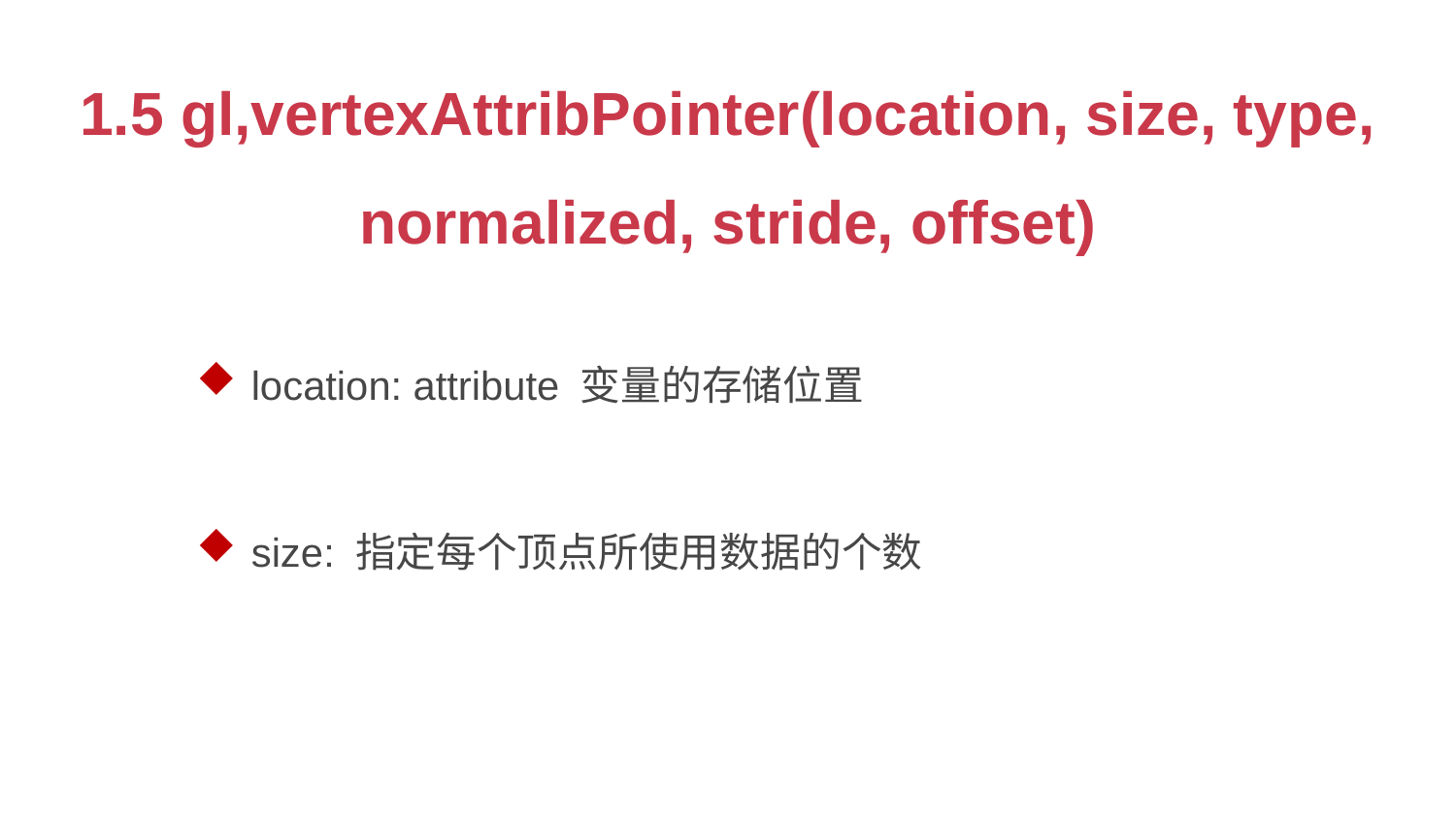

1.5 gl,vertexAttribPointer(location, size, type, normalized, stride, offset)
location: attribute 变量的存储位置
size: 指定每个顶点所使⽤数据的个数